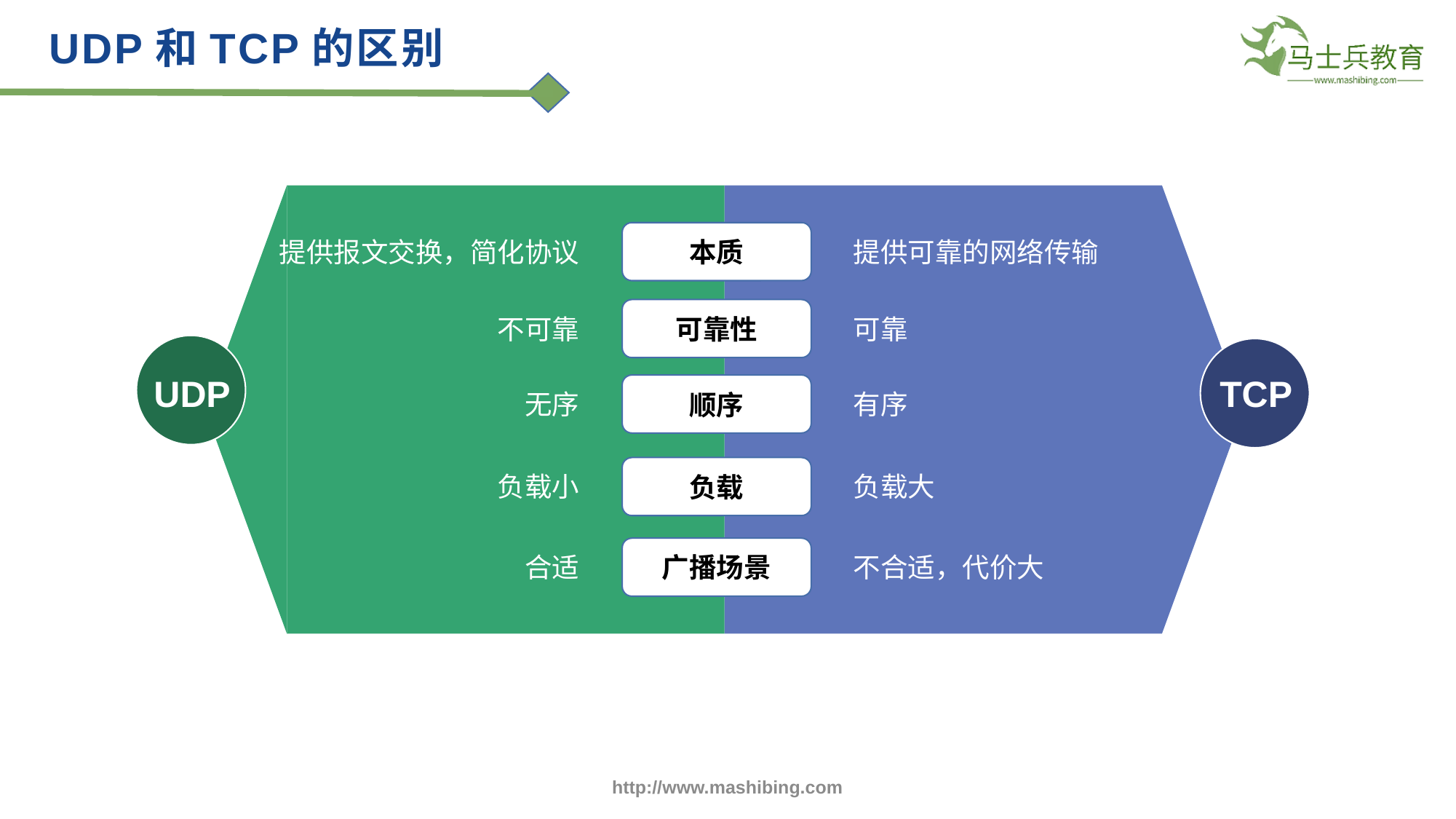

UDP和TCP的区别

本质
提供报文交换，简化协议
提供可靠的网络传输
可靠性
不可靠
可靠

UDP
TCP
顺序
无序
有序
负载
负载小
负载大
广播场景
合适
不合适，代价大